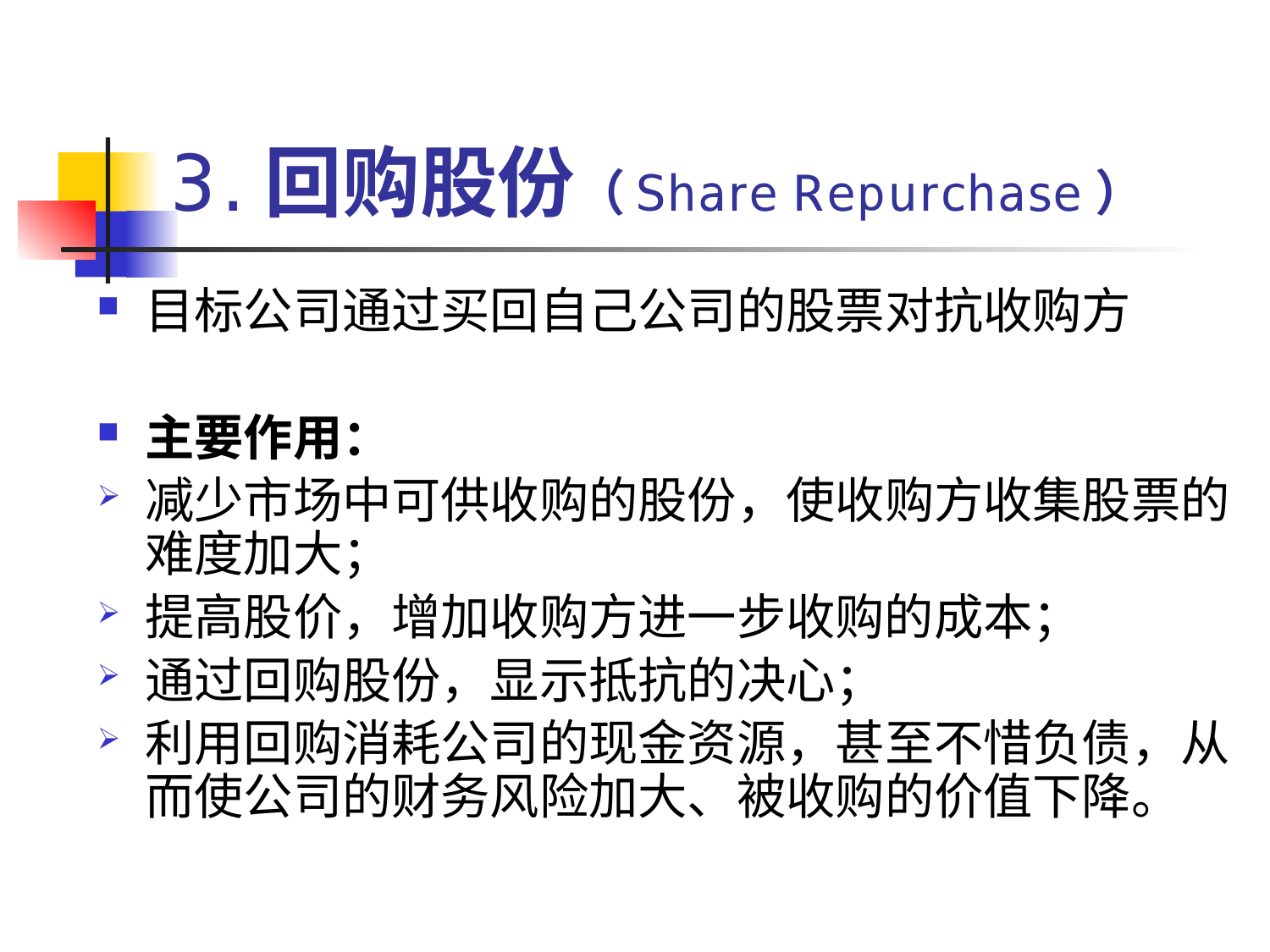

# 3.回购股份（Share Repurchase）
目标公司通过买回自己公司的股票对抗收购方

主要作用：
减少市场中可供收购的股份，使收购方收集股票的难度加大；
提高股价，增加收购方进一步收购的成本；
通过回购股份，显示抵抗的决心；
利用回购消耗公司的现金资源，甚至不惜负债，从而使公司的财务风险加大、被收购的价值下降。